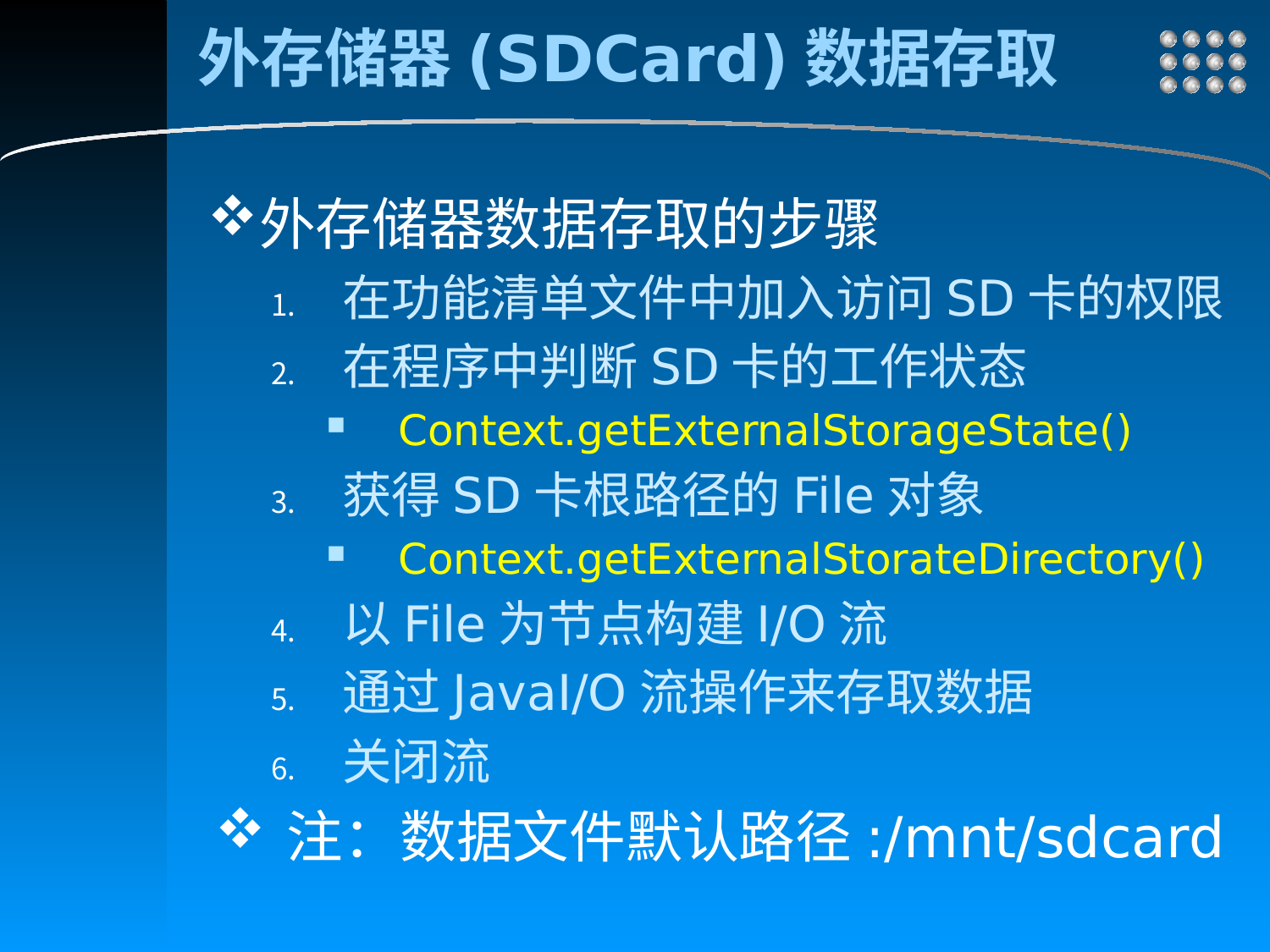

# 外存储器(SDCard)数据存取
外存储器数据存取的步骤
在功能清单文件中加入访问SD卡的权限
在程序中判断SD卡的工作状态
Context.getExternalStorageState()
获得SD卡根路径的File对象
Context.getExternalStorateDirectory()
以File为节点构建I/O流
通过JavaI/O流操作来存取数据
关闭流
注：数据文件默认路径:/mnt/sdcard